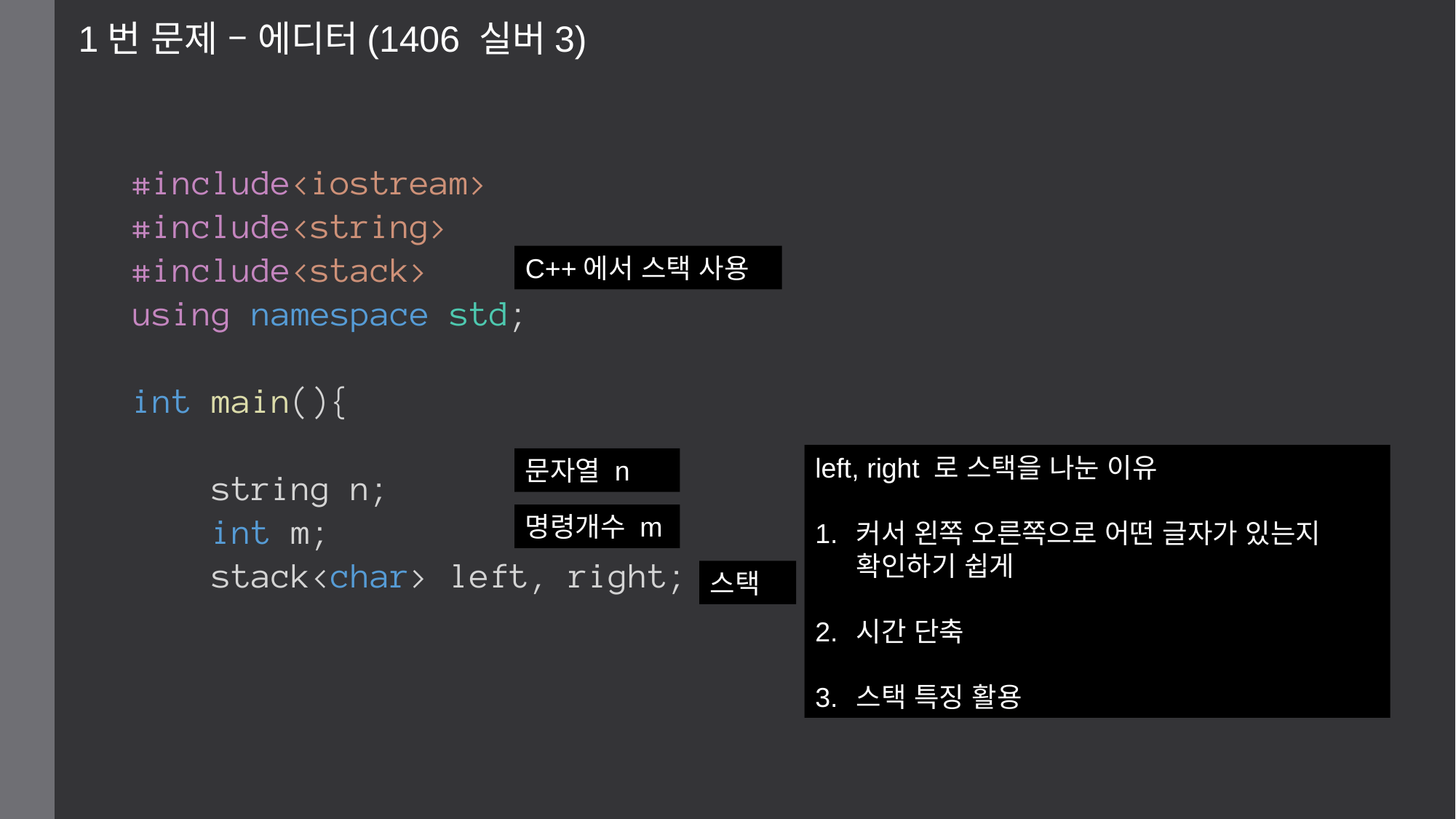

1번 문제 – 에디터(1406 실버3)
#include<iostream>
#include<string>
#include<stack>
using namespace std;

int main(){

    string n;
    int m;
    stack<char> left, right;
C++에서 스택 사용
left, right 로 스택을 나눈 이유

커서 왼쪽 오른쪽으로 어떤 글자가 있는지 확인하기 쉽게

시간 단축

스택 특징 활용
문자열 n
명령개수 m
스택